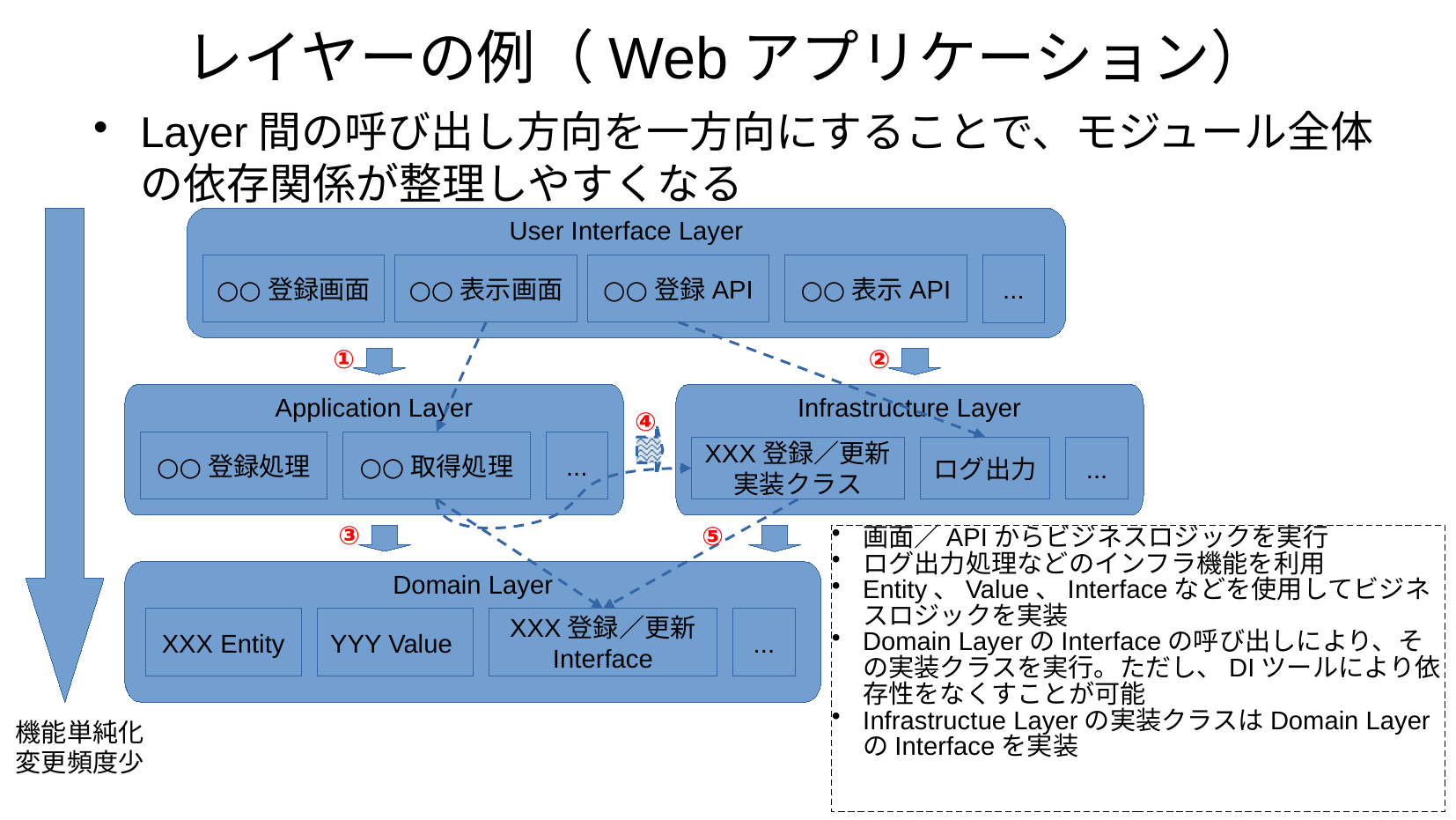

# レイヤーの例（Webアプリケーション）
Layer間の呼び出し方向を一方向にすることで、モジュール全体の依存関係が整理しやすくなる

User Interface Layer
○○登録画面
○○表示画面
○○登録API
○○表示API
...
①
②

Application Layer
Infrastructure Layer
④
○○登録処理
○○取得処理
...

XXX登録／更新
実装クラス
ログ出力
...
③
⑤

画面／APIからビジネスロジックを実行
ログ出力処理などのインフラ機能を利用
Entity、Value、Interfaceなどを使用してビジネスロジックを実装
Domain LayerのInterfaceの呼び出しにより、その実装クラスを実行。ただし、DIツールにより依存性をなくすことが可能
Infrastructue Layerの実装クラスはDomain LayerのInterfaceを実装

Domain Layer
XXX Entity
YYY Value
XXX登録／更新
Interface
...
機能単純化
変更頻度少